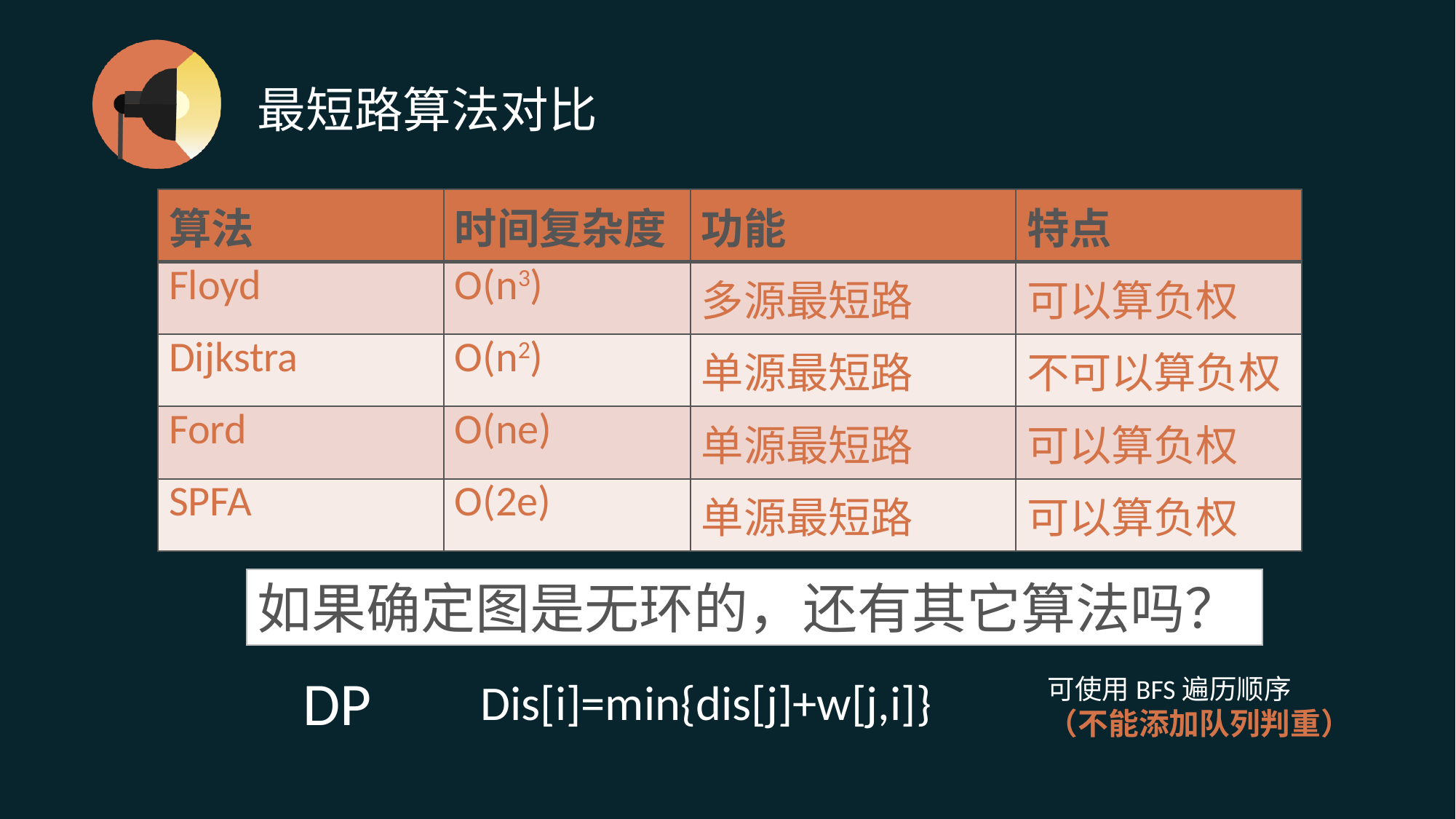

# 最短路算法对比
| 算法 | 时间复杂度 | 功能 | 特点 |
| --- | --- | --- | --- |
| Floyd | O(n3) | 多源最短路 | 可以算负权 |
| Dijkstra | O(n2) | 单源最短路 | 不可以算负权 |
| Ford | O(ne) | 单源最短路 | 可以算负权 |
| SPFA | O(2e) | 单源最短路 | 可以算负权 |
负权环无最短路
如果确定图是无环的，还有其它算法吗？
DP
Dis[i]=min{dis[j]+w[j,i]}
可使用BFS遍历顺序
（不能添加队列判重）